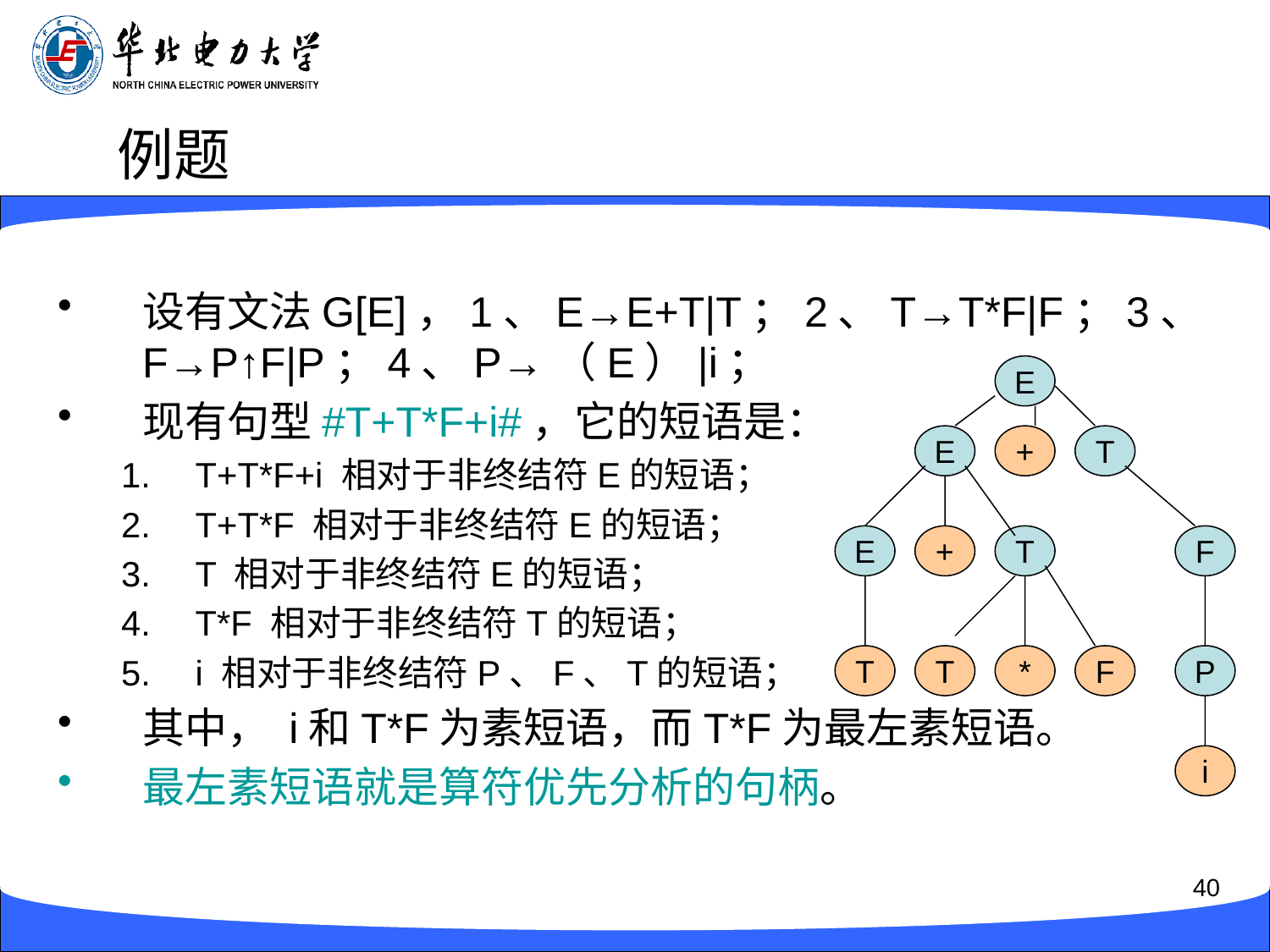

# 例题
设有文法G[E]，1、E→E+T|T；2、T→T*F|F；3、F→P↑F|P；4、P→（E）|i；
现有句型#T+T*F+i#，它的短语是：
T+T*F+i 相对于非终结符E的短语；
T+T*F 相对于非终结符E的短语；
T 相对于非终结符E的短语；
T*F 相对于非终结符T的短语；
i 相对于非终结符P、F、T的短语；
其中， i和T*F为素短语，而T*F为最左素短语。
最左素短语就是算符优先分析的句柄。
E

E
+
T

E
+
T
F

T
T
*
F
P

i
40